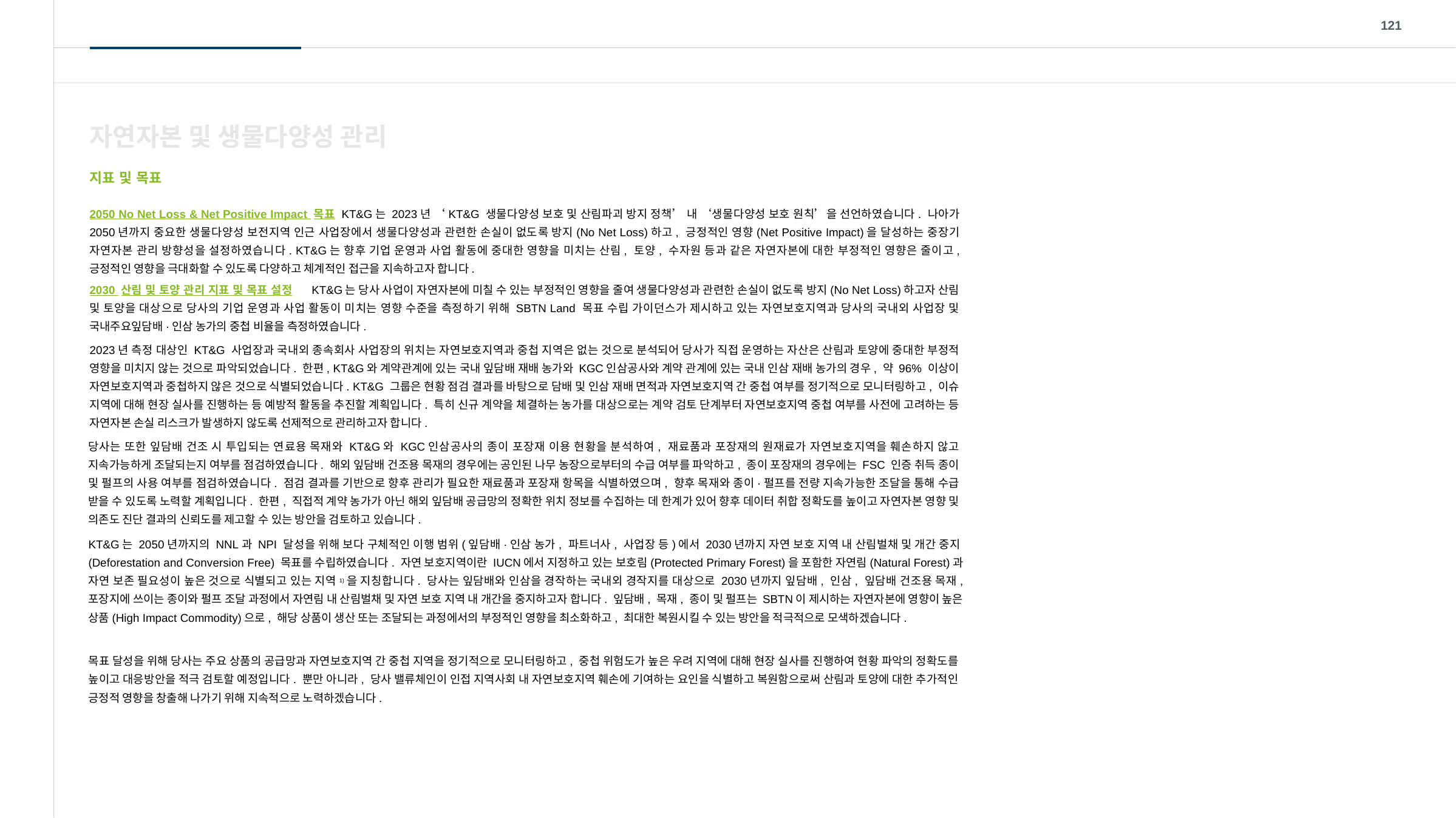

121
자연자본 및 생물다양성 관리
지표 및 목표
2050 No Net Loss & Net Positive Impact 목표 KT&G는 2023년 ‘KT&G 생물다양성 보호 및 산림파괴 방지 정책’ 내 ‘생물다양성 보호 원칙’을 선언하였습니다. 나아가 2050년까지 중요한 생물다양성 보전지역 인근 사업장에서 생물다양성과 관련한 손실이 없도록 방지(No Net Loss)하고, 긍정적인 영향(Net Positive Impact)을 달성하는 중장기 자연자본 관리 방향성을 설정하였습니다. KT&G는 향후 기업 운영과 사업 활동에 중대한 영향을 미치는 산림, 토양, 수자원 등과 같은 자연자본에 대한 부정적인 영향은 줄이고, 긍정적인 영향을 극대화할 수 있도록 다양하고 체계적인 접근을 지속하고자 합니다.
2030 산림 및 토양 관리 지표 및 목표 설정     KT&G는 당사 사업이 자연자본에 미칠 수 있는 부정적인 영향을 줄여 생물다양성과 관련한 손실이 없도록 방지(No Net Loss)하고자 산림 및 토양을 대상으로 당사의 기업 운영과 사업 활동이 미치는 영향 수준을 측정하기 위해 SBTN Land 목표 수립 가이던스가 제시하고 있는 자연보호지역과 당사의 국내외 사업장 및 국내주요잎담배·인삼 농가의 중첩 비율을 측정하였습니다.
2023년 측정 대상인 KT&G 사업장과 국내외 종속회사 사업장의 위치는 자연보호지역과 중첩 지역은 없는 것으로 분석되어 당사가 직접 운영하는 자산은 산림과 토양에 중대한 부정적 영향을 미치지 않는 것으로 파악되었습니다. 한편, KT&G와 계약관계에 있는 국내 잎담배 재배 농가와 KGC인삼공사와 계약 관계에 있는 국내 인삼 재배 농가의 경우, 약 96% 이상이 자연보호지역과 중첩하지 않은 것으로 식별되었습니다. KT&G 그룹은 현황 점검 결과를 바탕으로 담배 및 인삼 재배 면적과 자연보호지역 간 중첩 여부를 정기적으로 모니터링하고, 이슈 지역에 대해 현장 실사를 진행하는 등 예방적 활동을 추진할 계획입니다. 특히 신규 계약을 체결하는 농가를 대상으로는 계약 검토 단계부터 자연보호지역 중첩 여부를 사전에 고려하는 등 자연자본 손실 리스크가 발생하지 않도록 선제적으로 관리하고자 합니다.
당사는 또한 잎담배 건조 시 투입되는 연료용 목재와 KT&G와 KGC인삼공사의 종이 포장재 이용 현황을 분석하여, 재료품과 포장재의 원재료가 자연보호지역을 훼손하지 않고 지속가능하게 조달되는지 여부를 점검하였습니다. 해외 잎담배 건조용 목재의 경우에는 공인된 나무 농장으로부터의 수급 여부를 파악하고, 종이 포장재의 경우에는 FSC 인증 취득 종이 및 펄프의 사용 여부를 점검하였습니다. 점검 결과를 기반으로 향후 관리가 필요한 재료품과 포장재 항목을 식별하였으며, 향후 목재와 종이·펄프를 전량 지속가능한 조달을 통해 수급 받을 수 있도록 노력할 계획입니다. 한편, 직접적 계약 농가가 아닌 해외 잎담배 공급망의 정확한 위치 정보를 수집하는 데 한계가 있어 향후 데이터 취합 정확도를 높이고 자연자본 영향 및 의존도 진단 결과의 신뢰도를 제고할 수 있는 방안을 검토하고 있습니다.
KT&G는 2050년까지의 NNL과 NPI 달성을 위해 보다 구체적인 이행 범위(잎담배·인삼 농가, 파트너사, 사업장 등)에서 2030년까지 자연 보호 지역 내 산림벌채 및 개간 중지(Deforestation and Conversion Free) 목표를 수립하였습니다. 자연 보호지역이란 IUCN에서 지정하고 있는 보호림(Protected Primary Forest)을 포함한 자연림(Natural Forest)과 자연 보존 필요성이 높은 것으로 식별되고 있는 지역1)을 지칭합니다. 당사는 잎담배와 인삼을 경작하는 국내외 경작지를 대상으로 2030년까지 잎담배, 인삼, 잎담배 건조용 목재, 포장지에 쓰이는 종이와 펄프 조달 과정에서 자연림 내 산림벌채 및 자연 보호 지역 내 개간을 중지하고자 합니다. 잎담배, 목재, 종이 및 펄프는 SBTN이 제시하는 자연자본에 영향이 높은 상품(High Impact Commodity)으로, 해당 상품이 생산 또는 조달되는 과정에서의 부정적인 영향을 최소화하고, 최대한 복원시킬 수 있는 방안을 적극적으로 모색하겠습니다.
목표 달성을 위해 당사는 주요 상품의 공급망과 자연보호지역 간 중첩 지역을 정기적으로 모니터링하고, 중첩 위험도가 높은 우려 지역에 대해 현장 실사를 진행하여 현황 파악의 정확도를 높이고 대응방안을 적극 검토할 예정입니다. 뿐만 아니라, 당사 밸류체인이 인접 지역사회 내 자연보호지역 훼손에 기여하는 요인을 식별하고 복원함으로써 산림과 토양에 대한 추가적인 긍정적 영향을 창출해 나가기 위해 지속적으로 노력하겠습니다.